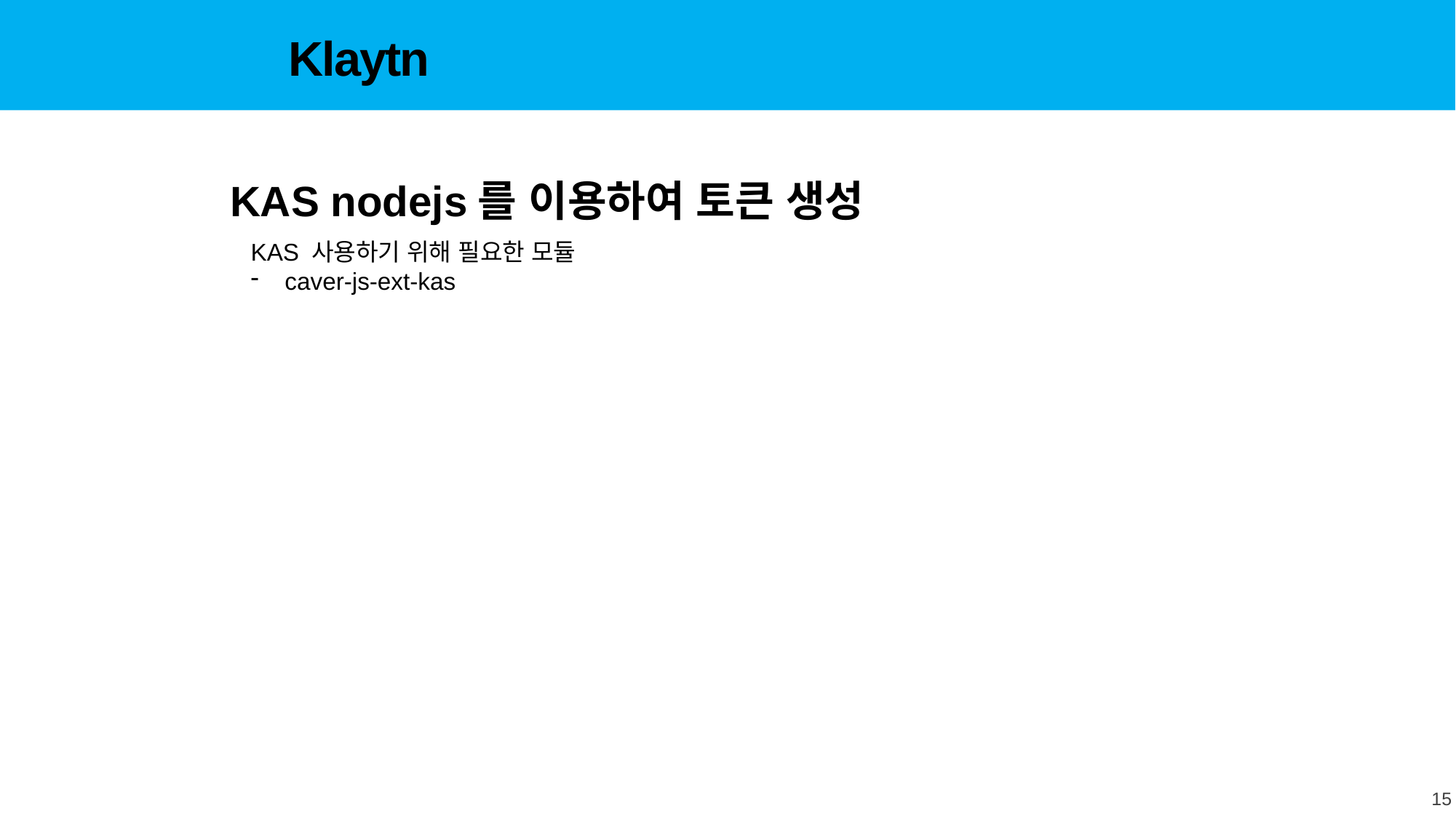

Klaytn
KAS nodejs를 이용하여 토큰 생성
KAS 사용하기 위해 필요한 모듈
caver-js-ext-kas